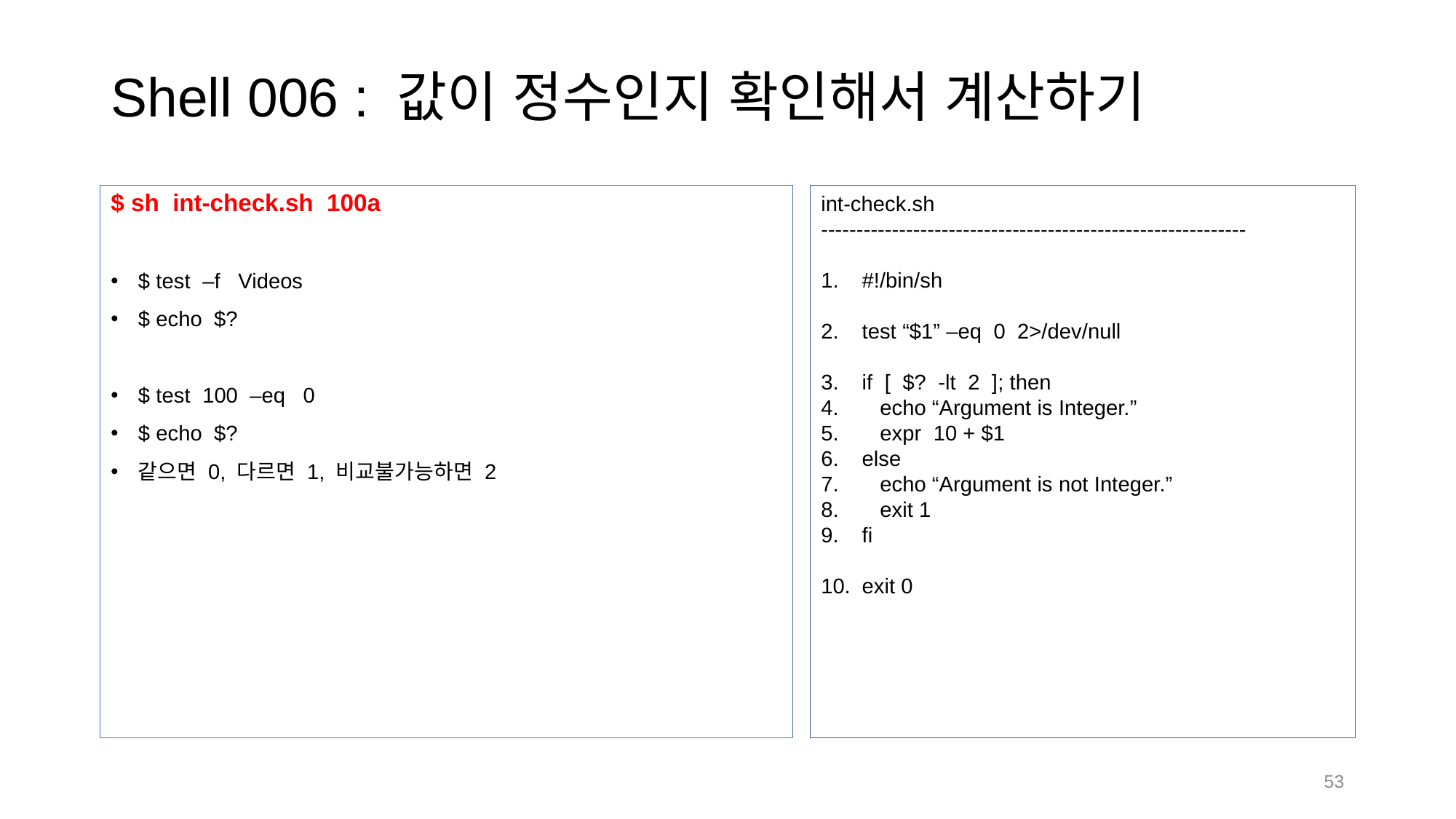

# Shell 006 : 값이 정수인지 확인해서 계산하기
$ sh  int-check.sh  100a

$ test  –f   Videos
$ echo  $?

$ test  100  –eq   0
$ echo  $?
같으면 0, 다르면 1, 비교불가능하면 2

int-check.sh
------------------------------------------------------------

#!/bin/sh

test “$1” –eq  0  2>/dev/null

if  [  $?  -lt  2  ]; then
   echo “Argument is Integer.”
   expr  10 + $1
else
   echo “Argument is not Integer.”
   exit 1
fi

exit 0
53